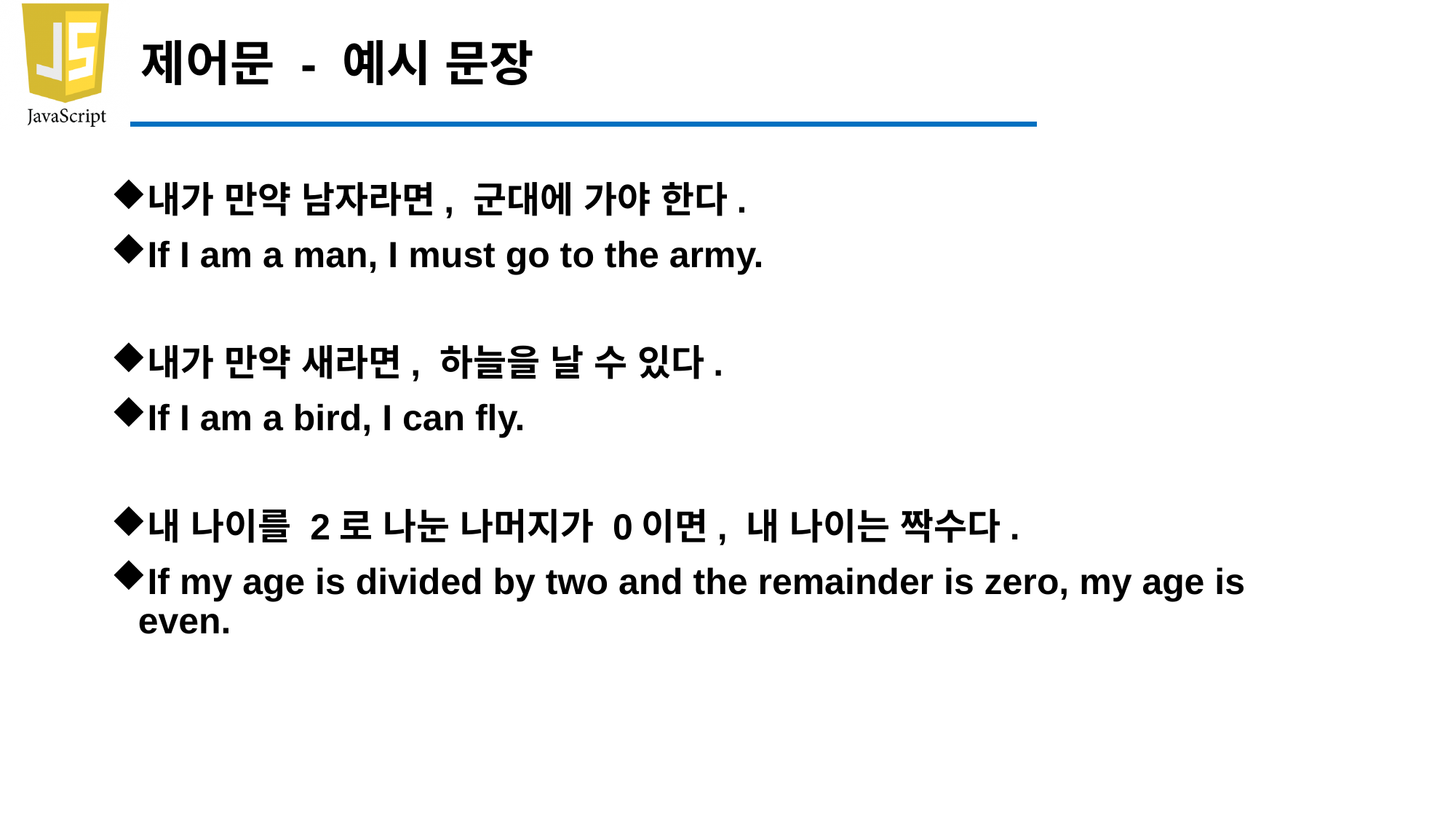

# 제어문 - 예시 문장
내가 만약 남자라면, 군대에 가야 한다.
If I am a man, I must go to the army.

내가 만약 새라면, 하늘을 날 수 있다.
If I am a bird, I can fly.

내 나이를 2로 나눈 나머지가 0이면, 내 나이는 짝수다.
If my age is divided by two and the remainder is zero, my age is even.